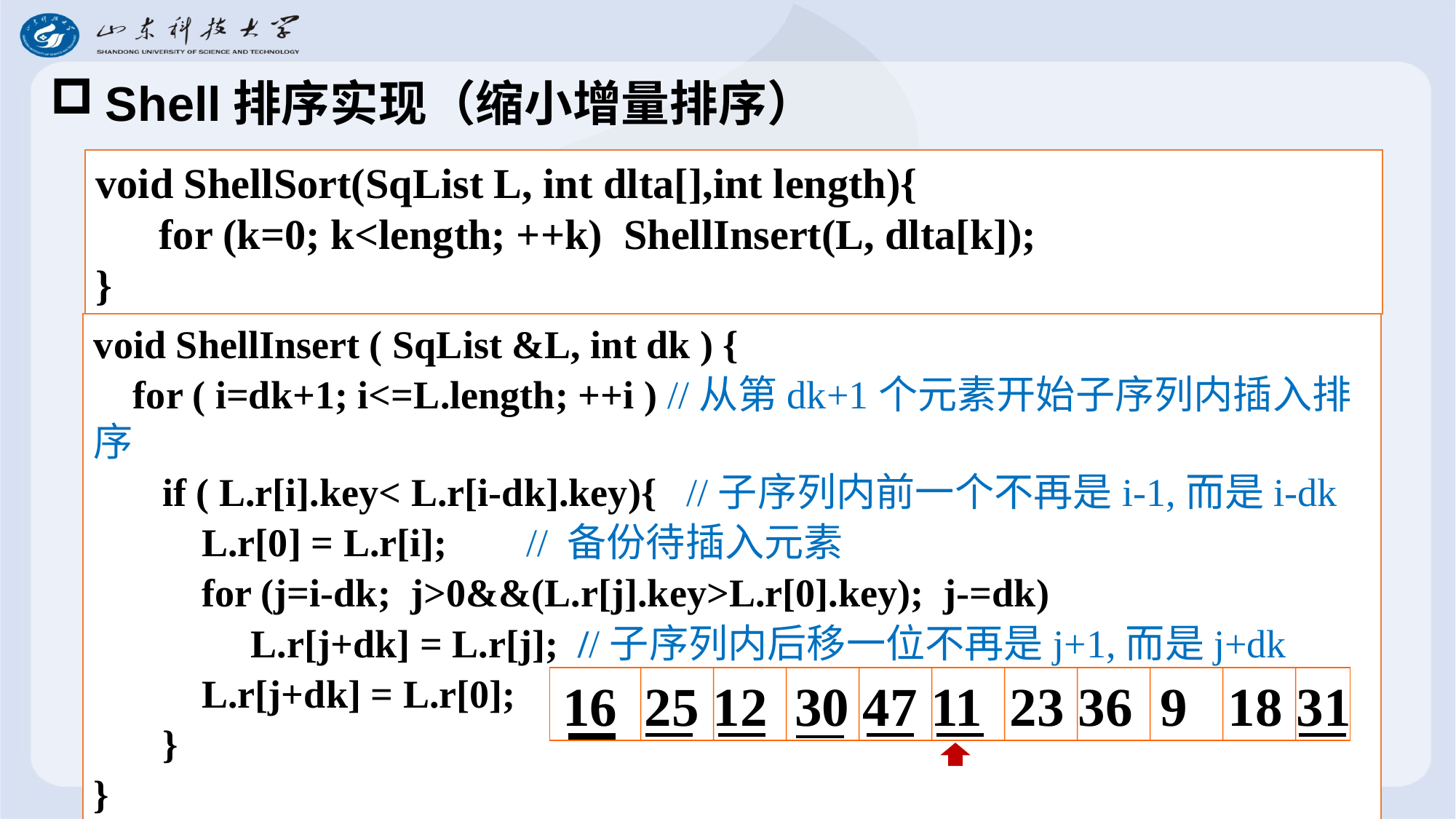

# Shell排序实现（缩小增量排序）
void ShellSort(SqList L, int dlta[],int length){
      for (k=0; k<length; ++k)  ShellInsert(L, dlta[k]);
}
void ShellInsert ( SqList &L, int dk ) {
    for ( i=dk+1; i<=L.length; ++i ) //从第dk+1个元素开始子序列内插入排序
       if ( L.r[i].key< L.r[i-dk].key){   //子序列内前一个不再是i-1,而是i-dk
           L.r[0] = L.r[i];        // 备份待插入元素
           for (j=i-dk;  j>0&&(L.r[j].key>L.r[0].key);  j-=dk)
                L.r[j+dk] = L.r[j];  //子序列内后移一位不再是j+1,而是j+dk
           L.r[j+dk] = L.r[0];
       }
}
16  25 12  30 47 11  23 36  9   18 31